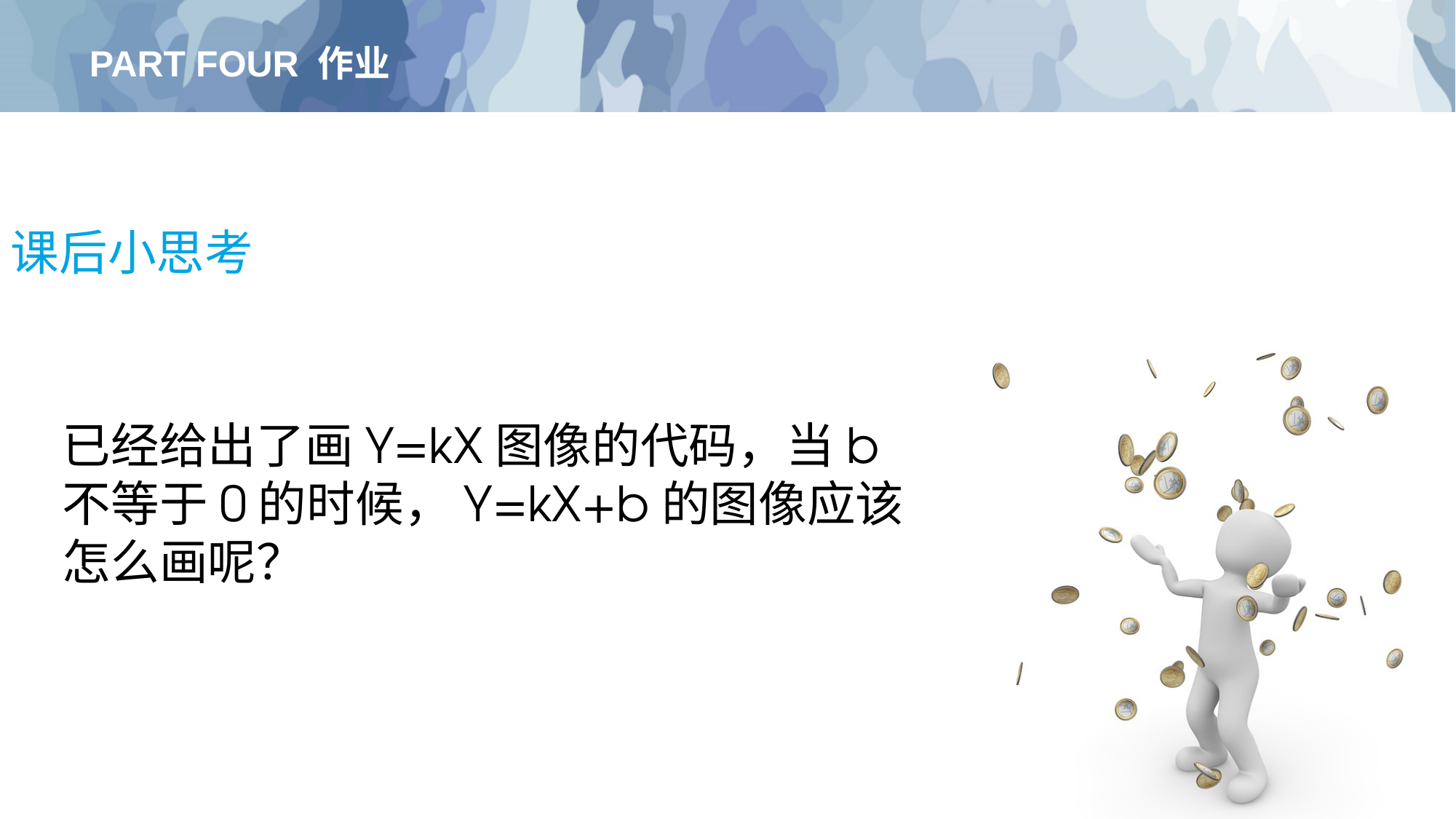

PART FOUR 作业
课后小思考
已经给出了画Y=kX图像的代码，当b不等于0的时候，Y=kX+b的图像应该怎么画呢？